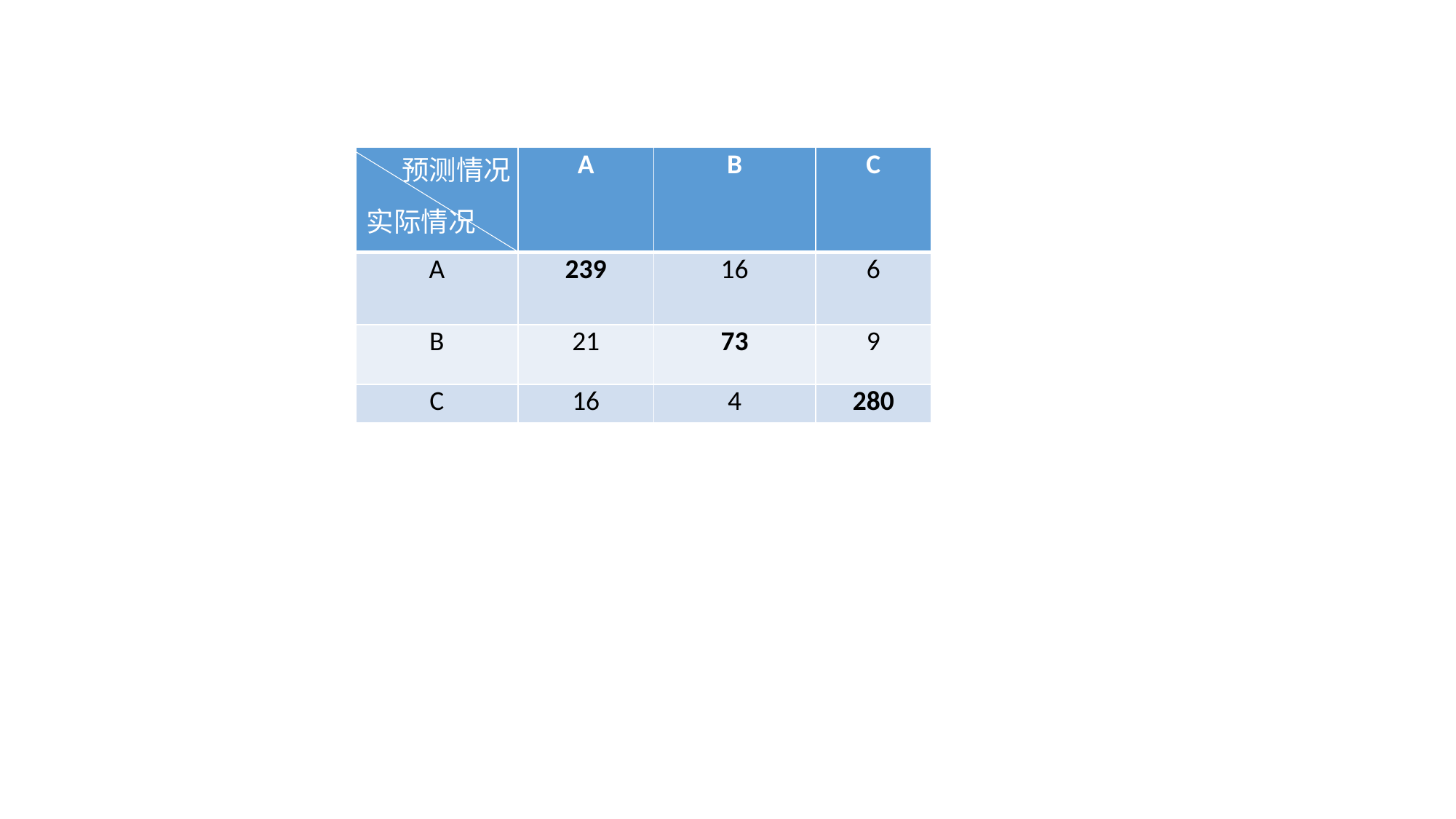

|  | A | B | C |
| --- | --- | --- | --- |
| A | 239 | 16 | 6 |
| B | 21 | 73 | 9 |
| C | 16 | 4 | 280 |
预测情况
实际情况